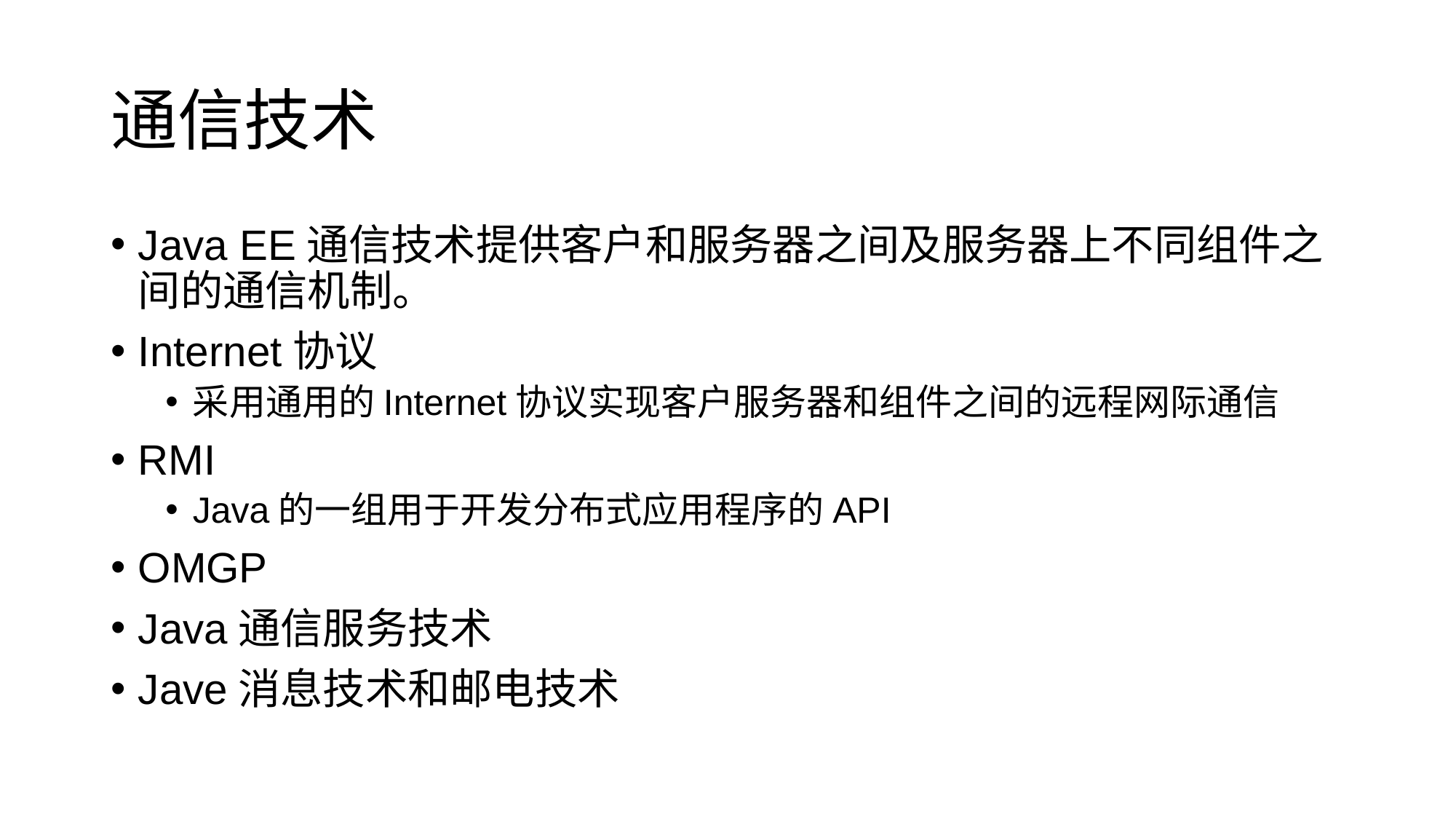

# 通信技术
Java EE通信技术提供客户和服务器之间及服务器上不同组件之间的通信机制。
Internet协议
采用通用的Internet协议实现客户服务器和组件之间的远程网际通信
RMI
Java的一组用于开发分布式应用程序的API
OMGP
Java通信服务技术
Jave消息技术和邮电技术